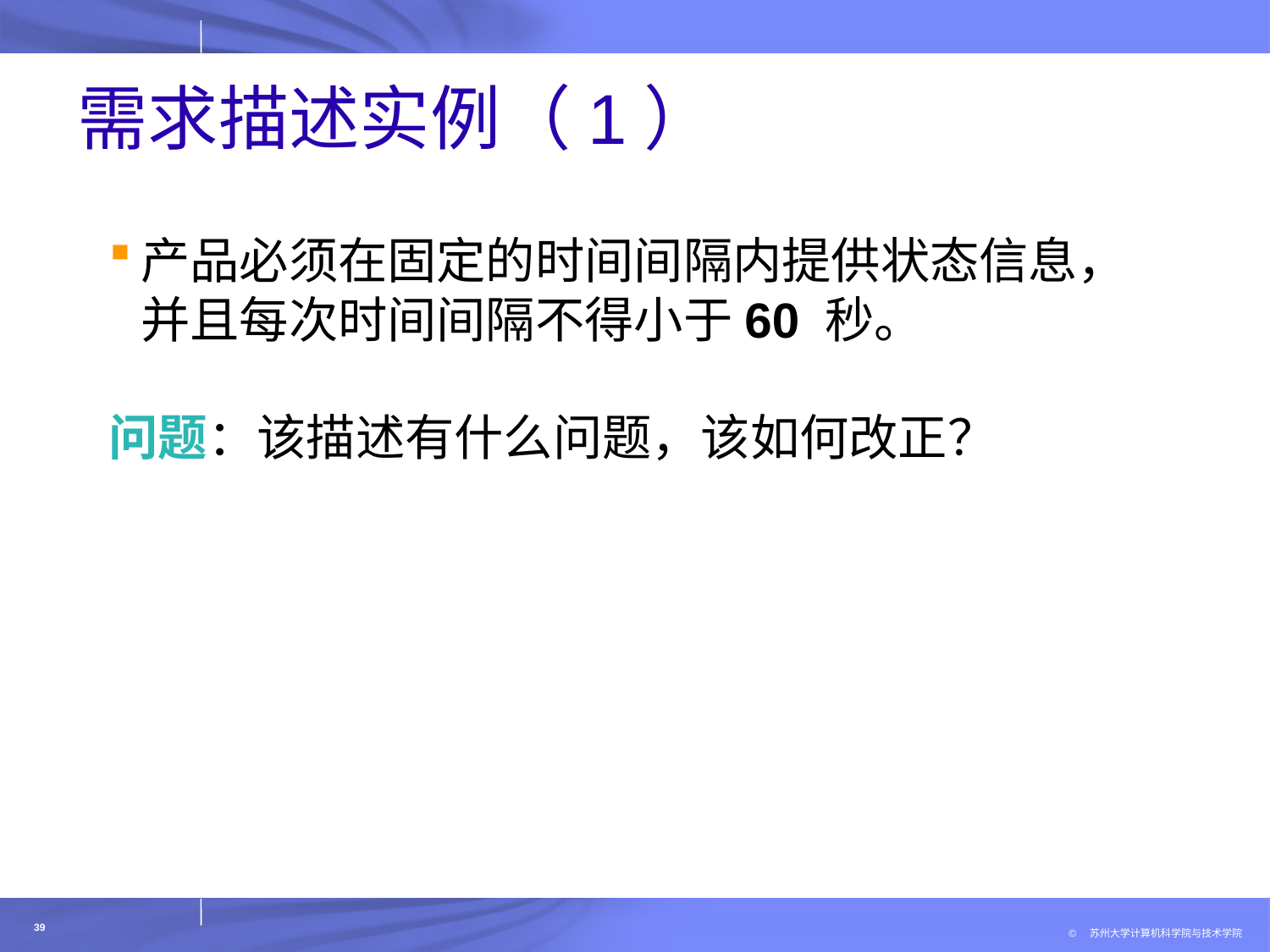

# 需求描述实例（1）
产品必须在固定的时间间隔内提供状态信息，并且每次时间间隔不得小于60 秒。

问题：该描述有什么问题，该如何改正？

39